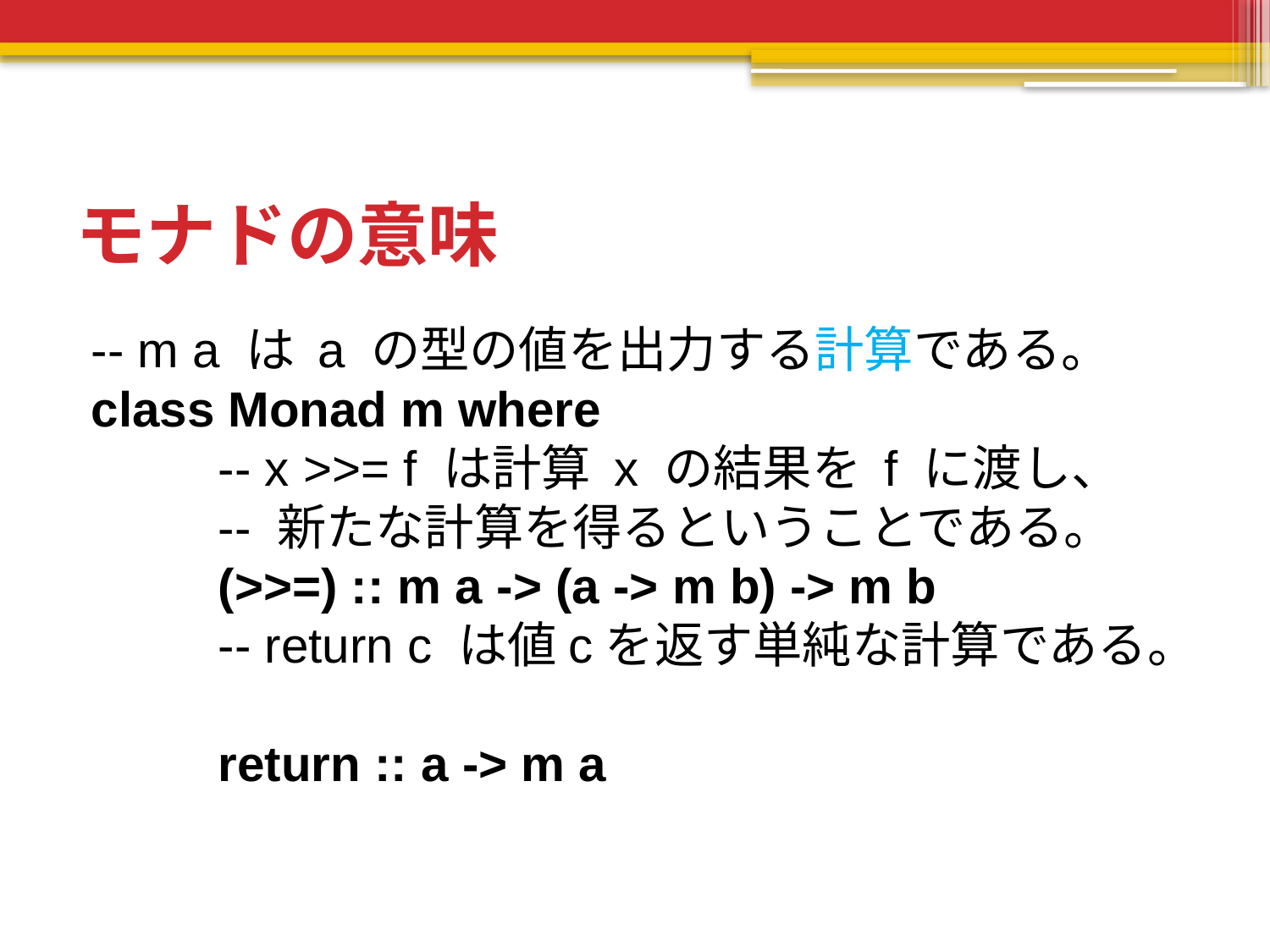

# モナドの意味
-- m a は a の型の値を出力する計算である。
class Monad m where
	-- x >>= f は計算 x の結果を f に渡し、
	-- 新たな計算を得るということである。
	(>>=) :: m a -> (a -> m b) -> m b
	-- return c は値cを返す単純な計算である。
	return :: a -> m a